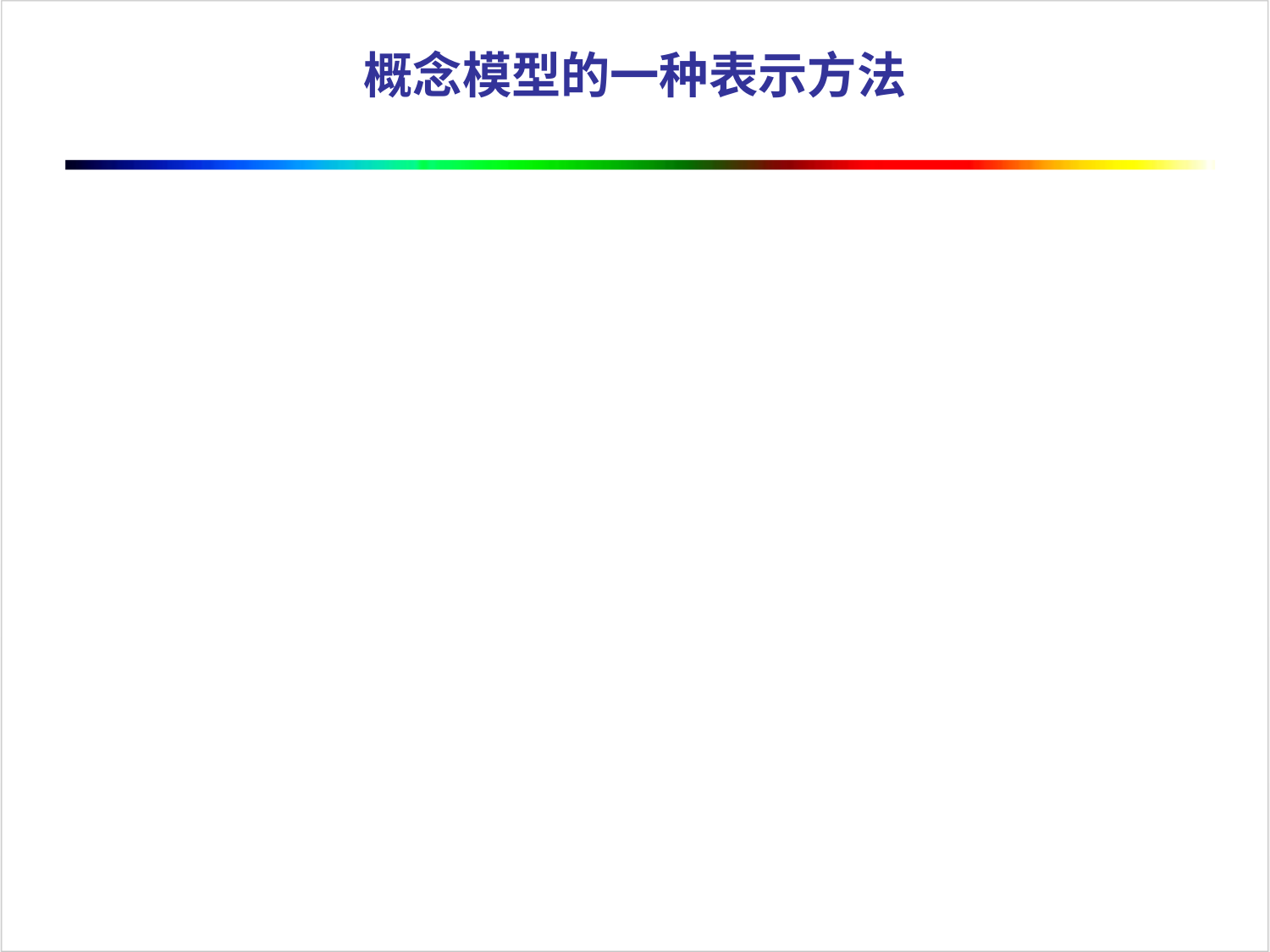

# 概念模型的一种表示方法
实体－联系方法（E-R方法）
Peter Chen, 1976: Entity-Relationship Model
用E-R图来描述现实世界的概念模型
三种称谓：E-R Model,  E-R Diagram,  E-R Approach
E-R模型的三要素
实体型、属性和联系